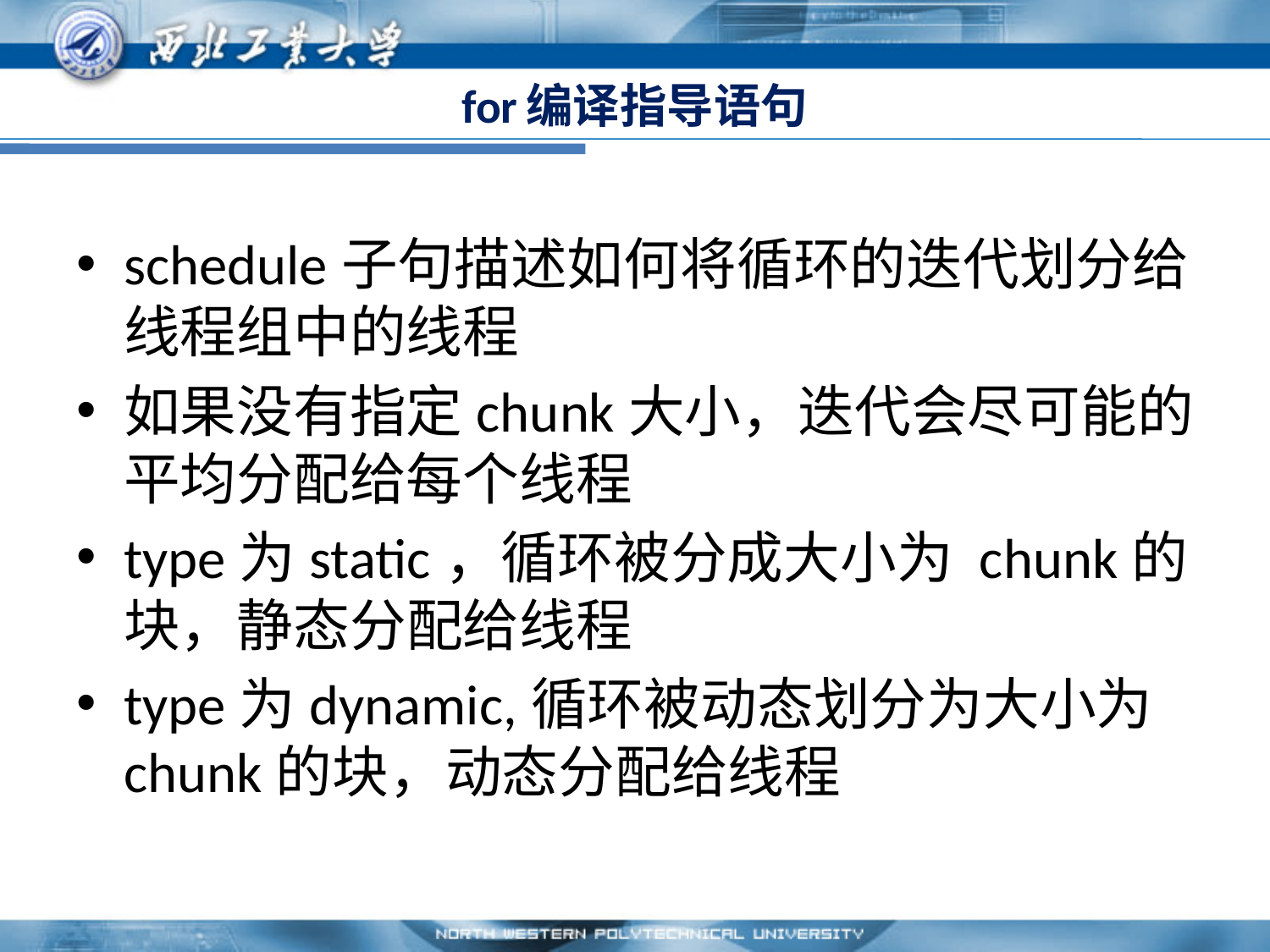

# for编译指导语句
schedule子句描述如何将循环的迭代划分给线程组中的线程
如果没有指定chunk大小，迭代会尽可能的平均分配给每个线程
type为static，循环被分成大小为 chunk的块，静态分配给线程
type为dynamic,循环被动态划分为大小为chunk的块，动态分配给线程